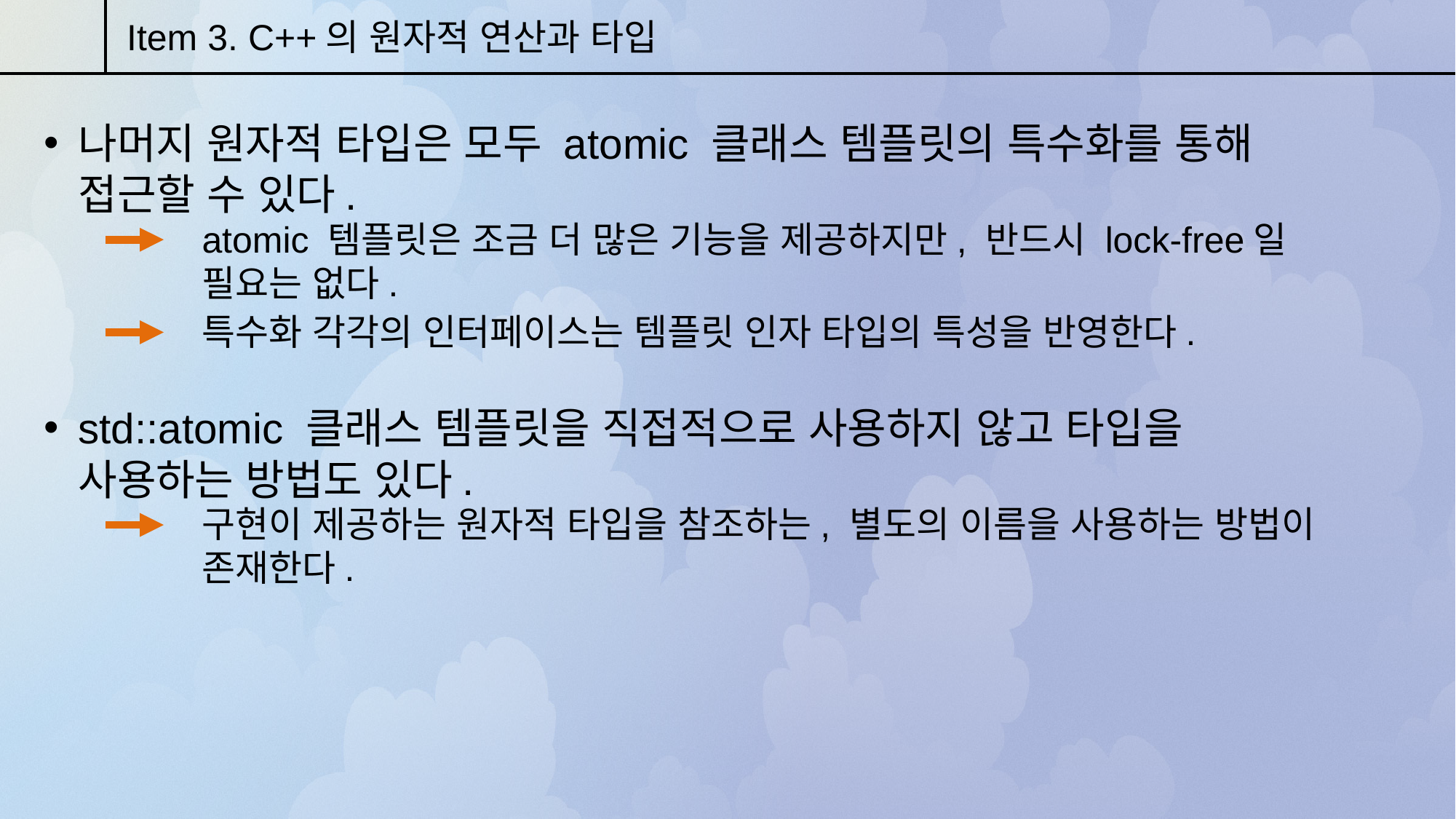

Item 3. C++의 원자적 연산과 타입
나머지 원자적 타입은 모두 atomic 클래스 템플릿의 특수화를 통해 접근할 수 있다.
atomic 템플릿은 조금 더 많은 기능을 제공하지만, 반드시 lock-free일 필요는 없다.
특수화 각각의 인터페이스는 템플릿 인자 타입의 특성을 반영한다.
std::atomic 클래스 템플릿을 직접적으로 사용하지 않고 타입을 사용하는 방법도 있다.
구현이 제공하는 원자적 타입을 참조하는, 별도의 이름을 사용하는 방법이 존재한다.